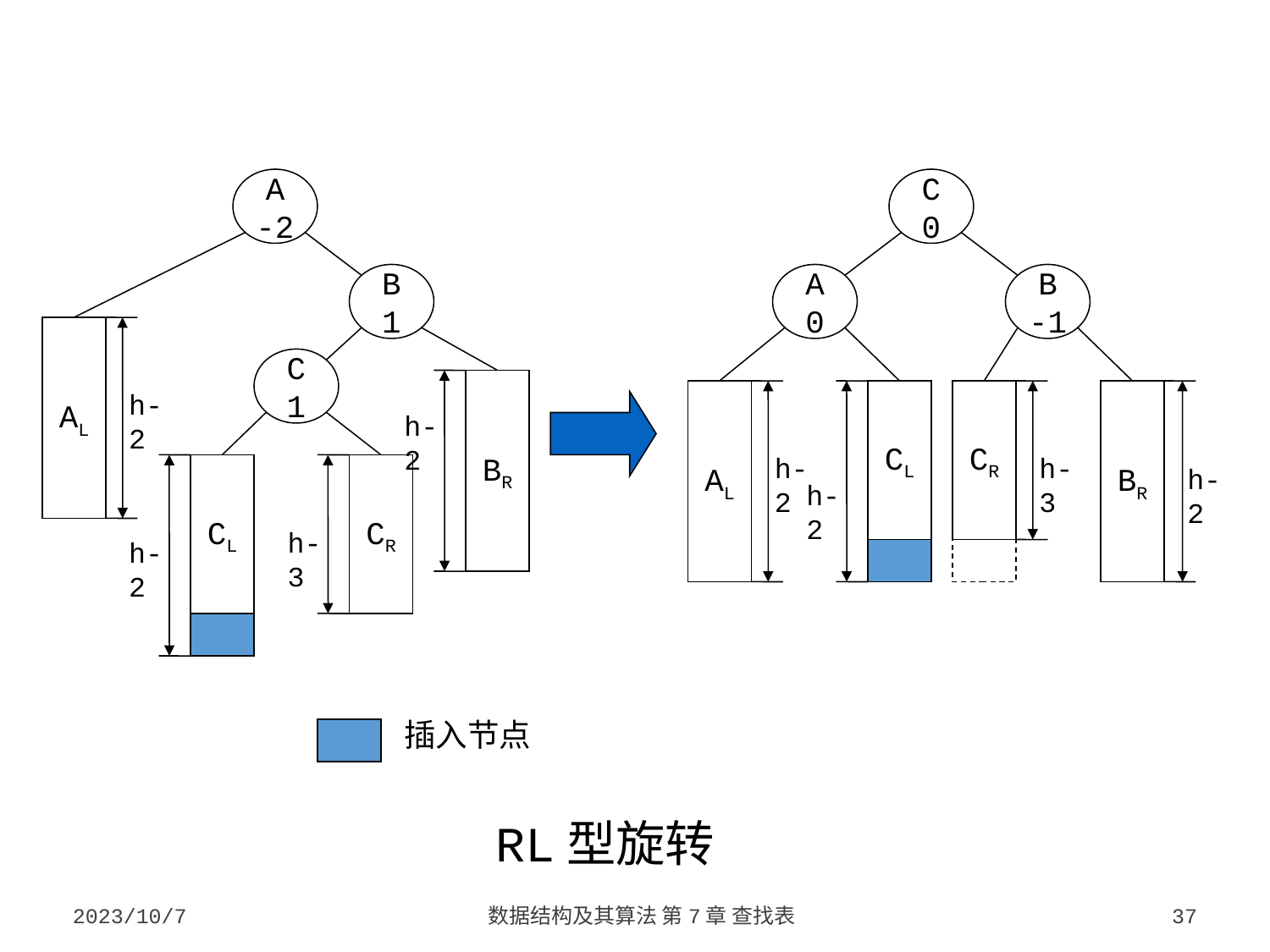

A
-2
C
0
B
1
A
0
B
-1
AL

C
1

BR
h-2
AL

CL
CR

BR

h-2
h-2
h-3

CL

CR
h-2
h-2

h-3
h-2

插入节点

RL型旋转
2023/10/7
数据结构及其算法 第7章 查找表
37